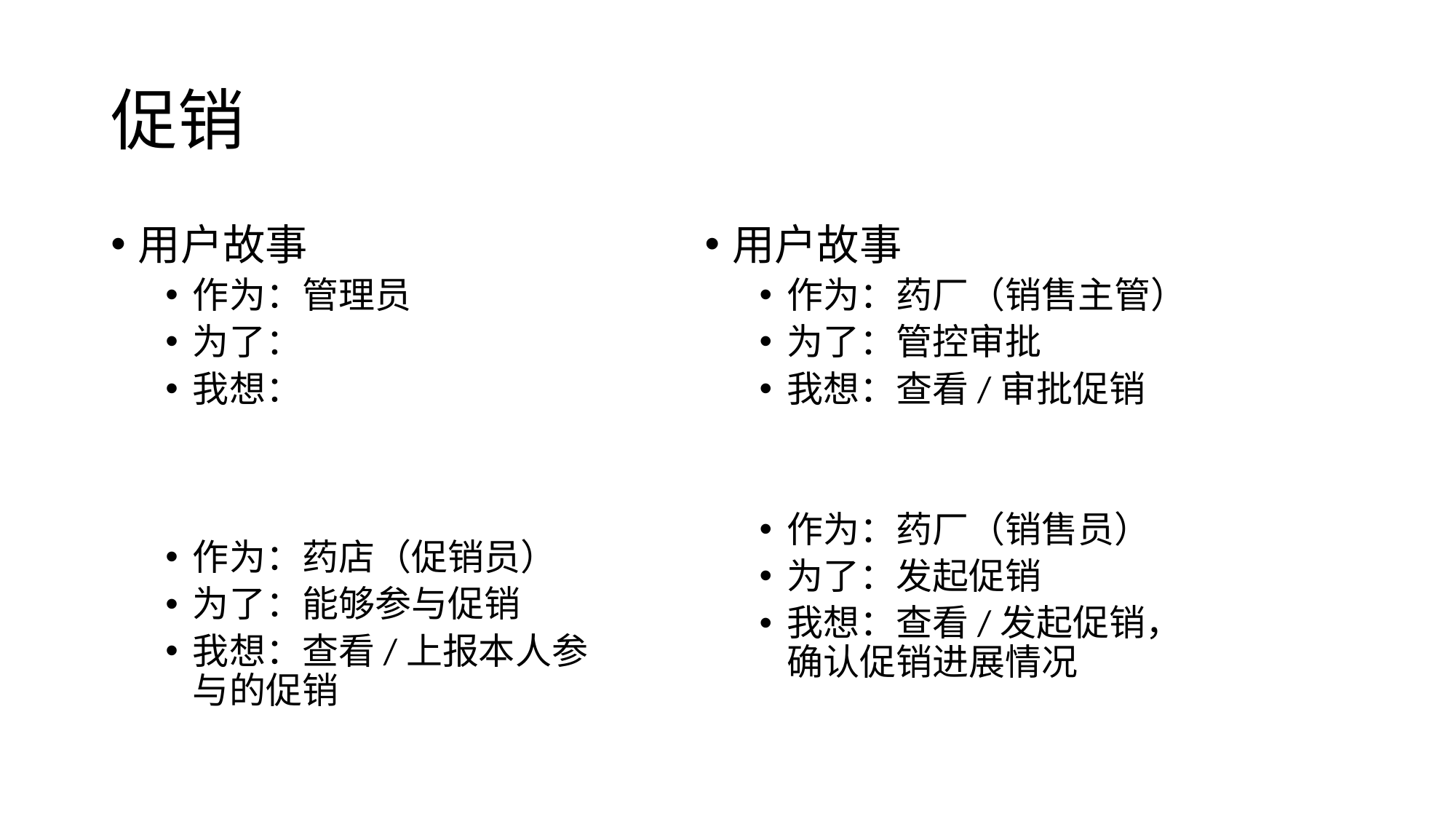

# 促销
用户故事
作为：管理员
为了：
我想：

作为：药店（促销员）
为了：能够参与促销
我想：查看/上报本人参与的促销

用户故事
作为：药厂（销售主管）
为了：管控审批
我想：查看/审批促销

作为：药厂（销售员）
为了：发起促销
我想：查看/发起促销，确认促销进展情况